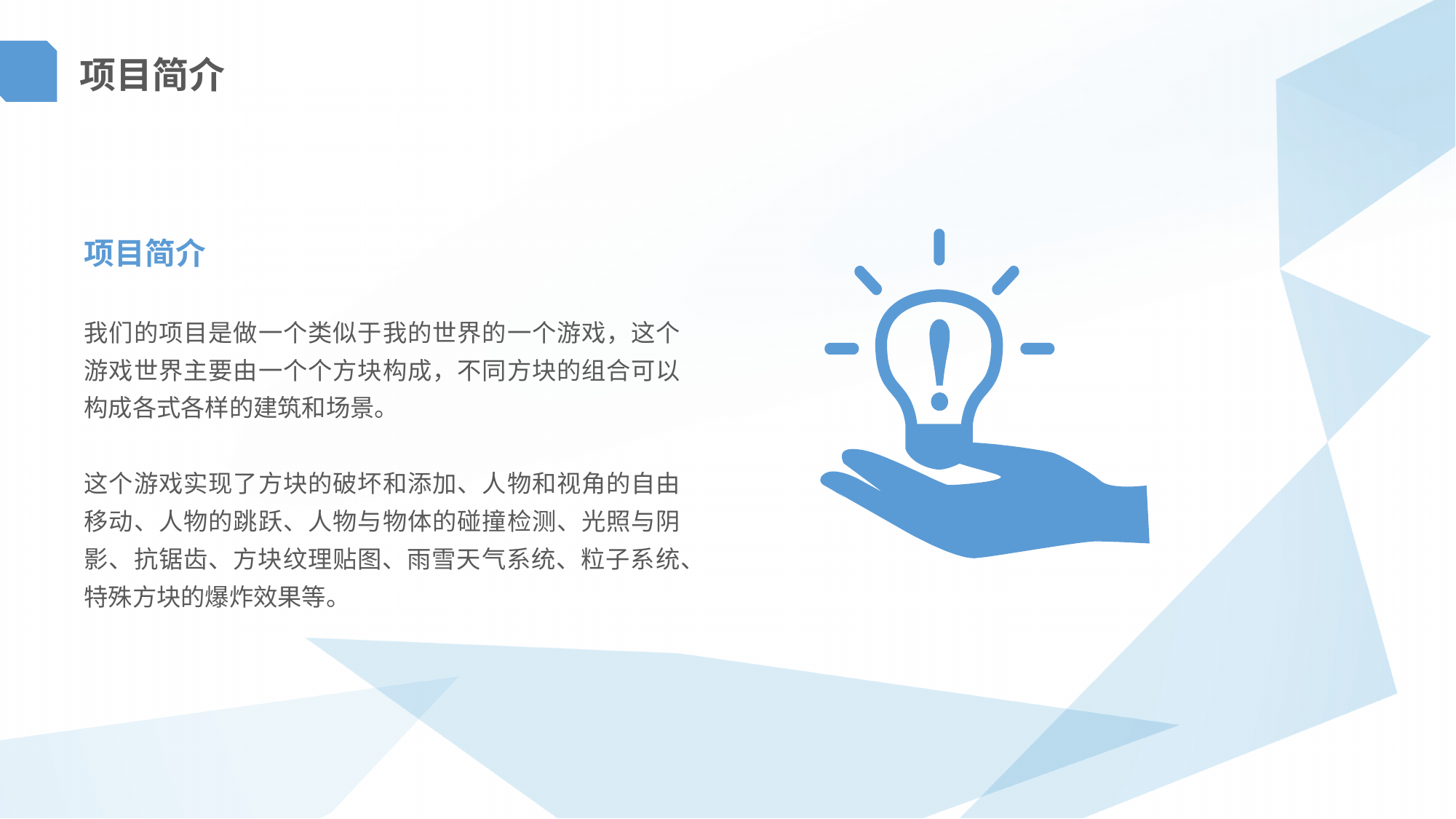

项目简介
项目简介

我们的项目是做一个类似于我的世界的一个游戏，这个游戏世界主要由一个个方块构成，不同方块的组合可以构成各式各样的建筑和场景。

这个游戏实现了方块的破坏和添加、人物和视角的自由移动、人物的跳跃、人物与物体的碰撞检测、光照与阴影、抗锯齿、方块纹理贴图、雨雪天气系统、粒子系统、特殊方块的爆炸效果等。